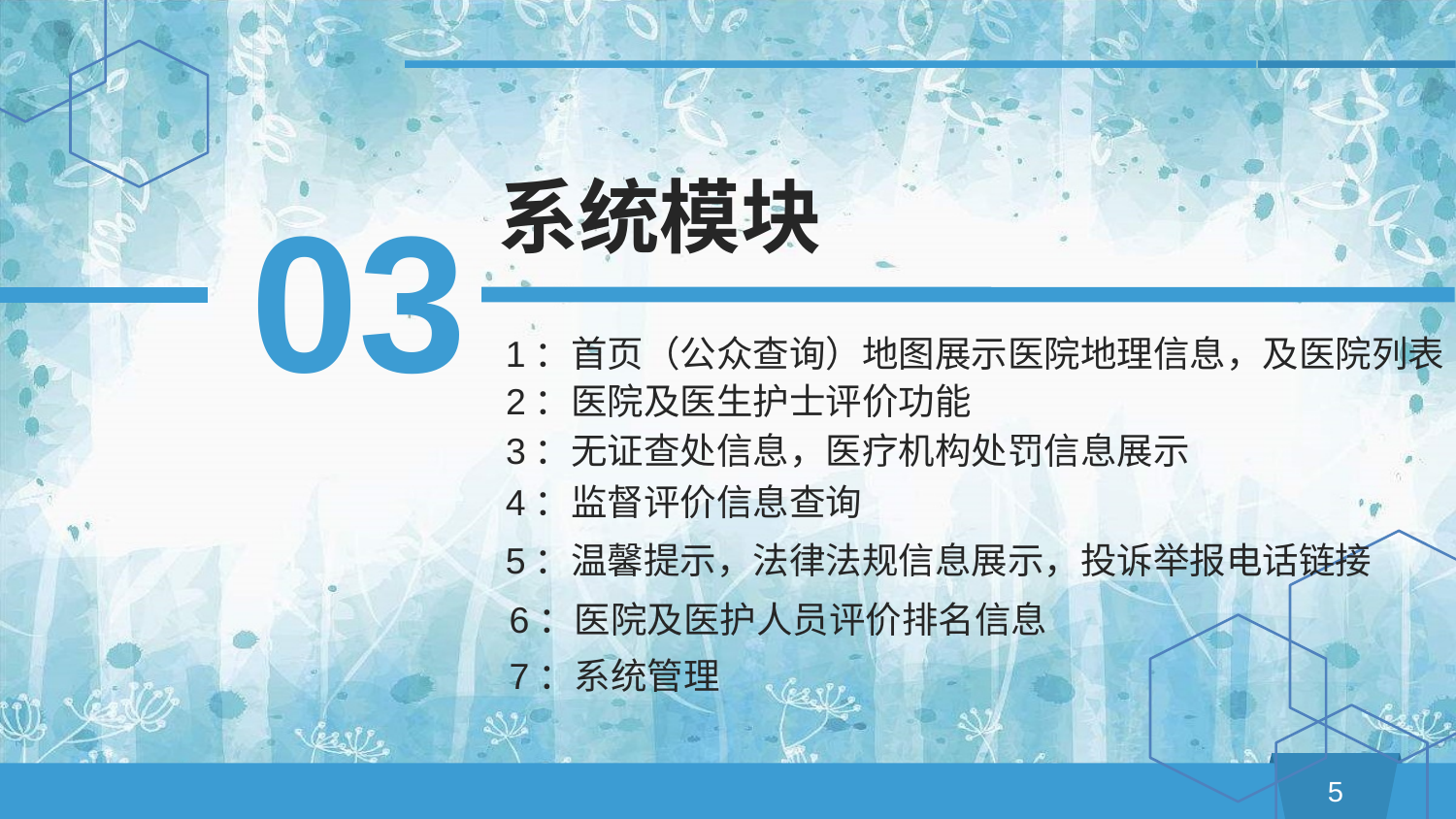

系统模块
03
1：首页（公众查询）地图展示医院地理信息，及医院列表
2：医院及医生护士评价功能
3：无证查处信息，医疗机构处罚信息展示
4：监督评价信息查询
5：温馨提示，法律法规信息展示，投诉举报电话链接

6：医院及医护人员评价排名信息

7：系统管理